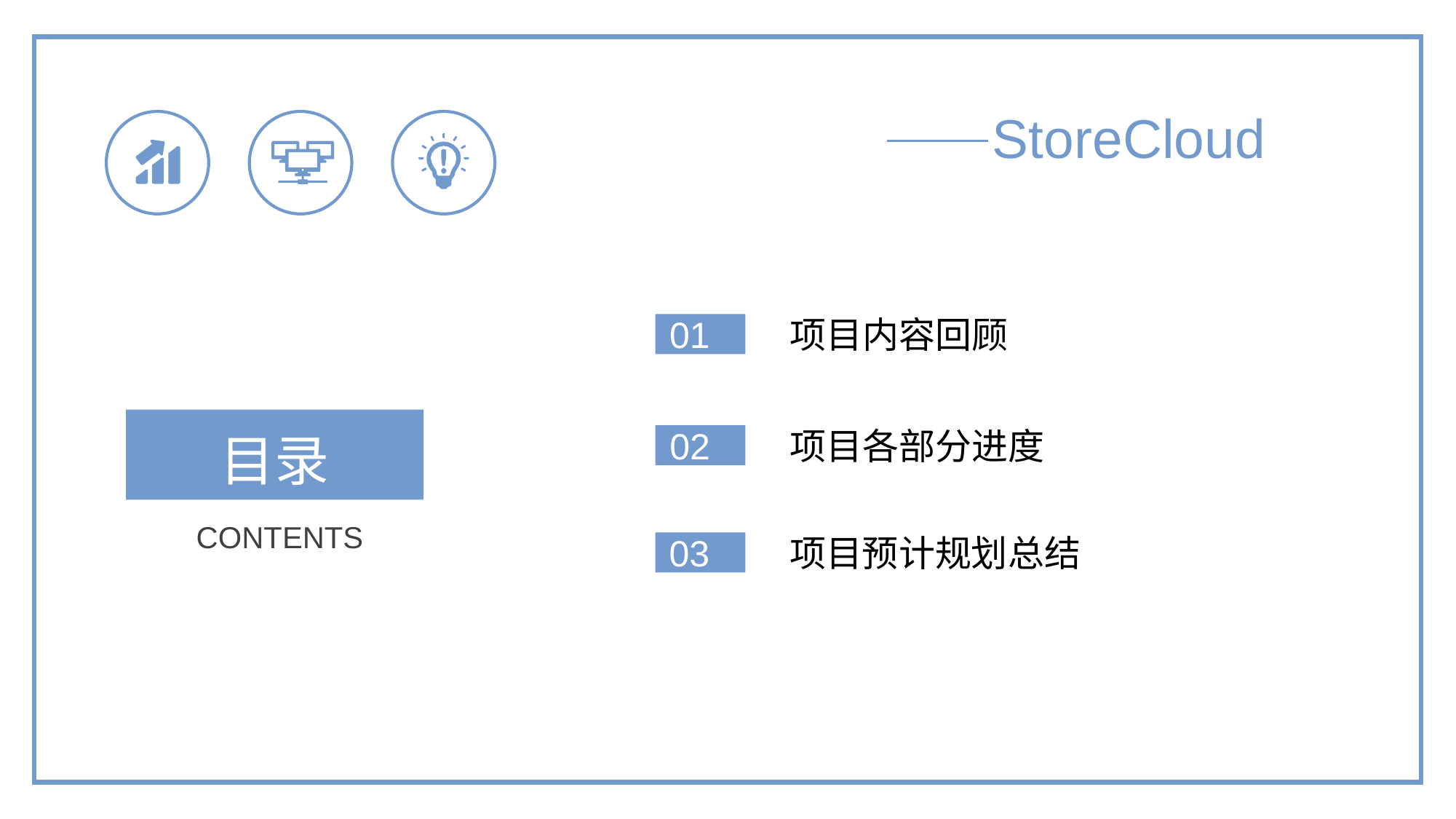

StoreCloud

01       项目内容回顾

02       项目各部分进度
目录

CONTENTS
03       项目预计规划总结